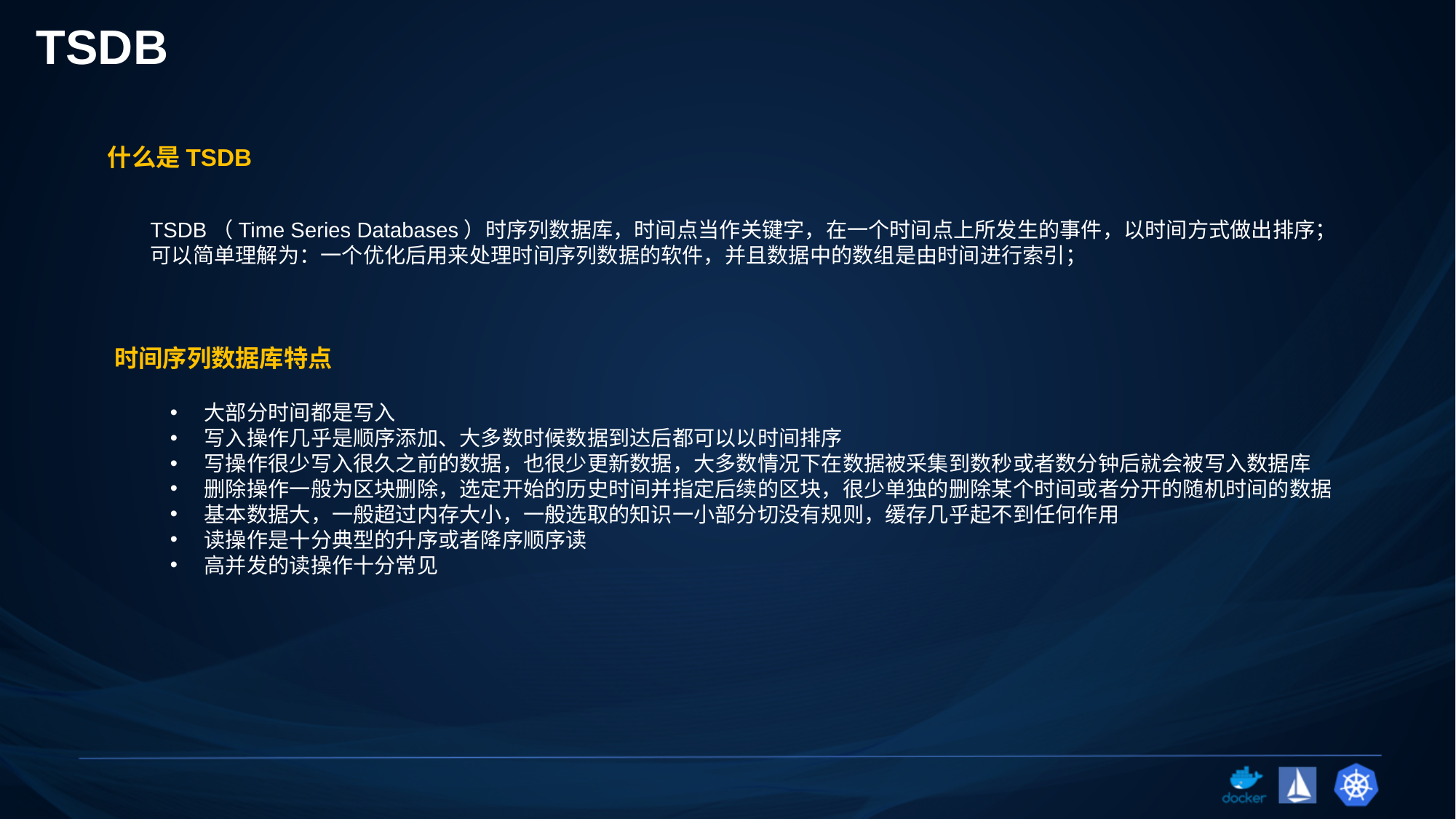

TSDB
什么是TSDB
TSDB（Time Series Databases）时序列数据库，时间点当作关键字，在一个时间点上所发生的事件，以时间方式做出排序；
可以简单理解为：一个优化后用来处理时间序列数据的软件，并且数据中的数组是由时间进行索引；
时间序列数据库特点
大部分时间都是写入
写入操作几乎是顺序添加、大多数时候数据到达后都可以以时间排序
写操作很少写入很久之前的数据，也很少更新数据，大多数情况下在数据被采集到数秒或者数分钟后就会被写入数据库
删除操作一般为区块删除，选定开始的历史时间并指定后续的区块，很少单独的删除某个时间或者分开的随机时间的数据
基本数据大，一般超过内存大小，一般选取的知识一小部分切没有规则，缓存几乎起不到任何作用
读操作是十分典型的升序或者降序顺序读
高并发的读操作十分常见